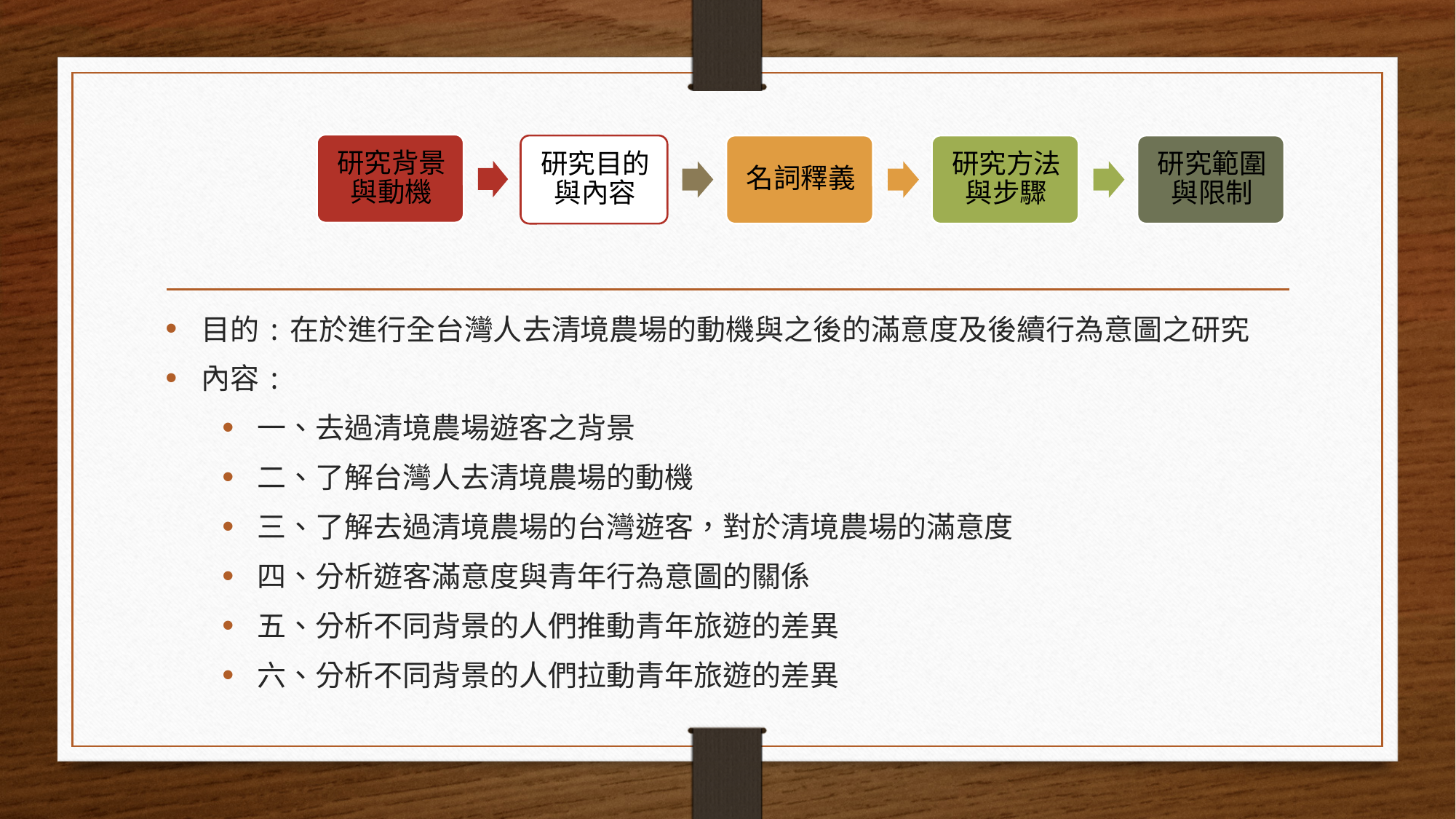

研究背景與動機

研究目的與內容

名詞釋義

研究方法與步驟

研究範圍與限制
目的:在於進行全台灣人去清境農場的動機與之後的滿意度及後續行為意圖之研究
內容:
一、去過清境農場遊客之背景
二、了解台灣人去清境農場的動機
三、了解去過清境農場的台灣遊客，對於清境農場的滿意度
四、分析遊客滿意度與青年行為意圖的關係
五、分析不同背景的人們推動青年旅遊的差異
六、分析不同背景的人們拉動青年旅遊的差異